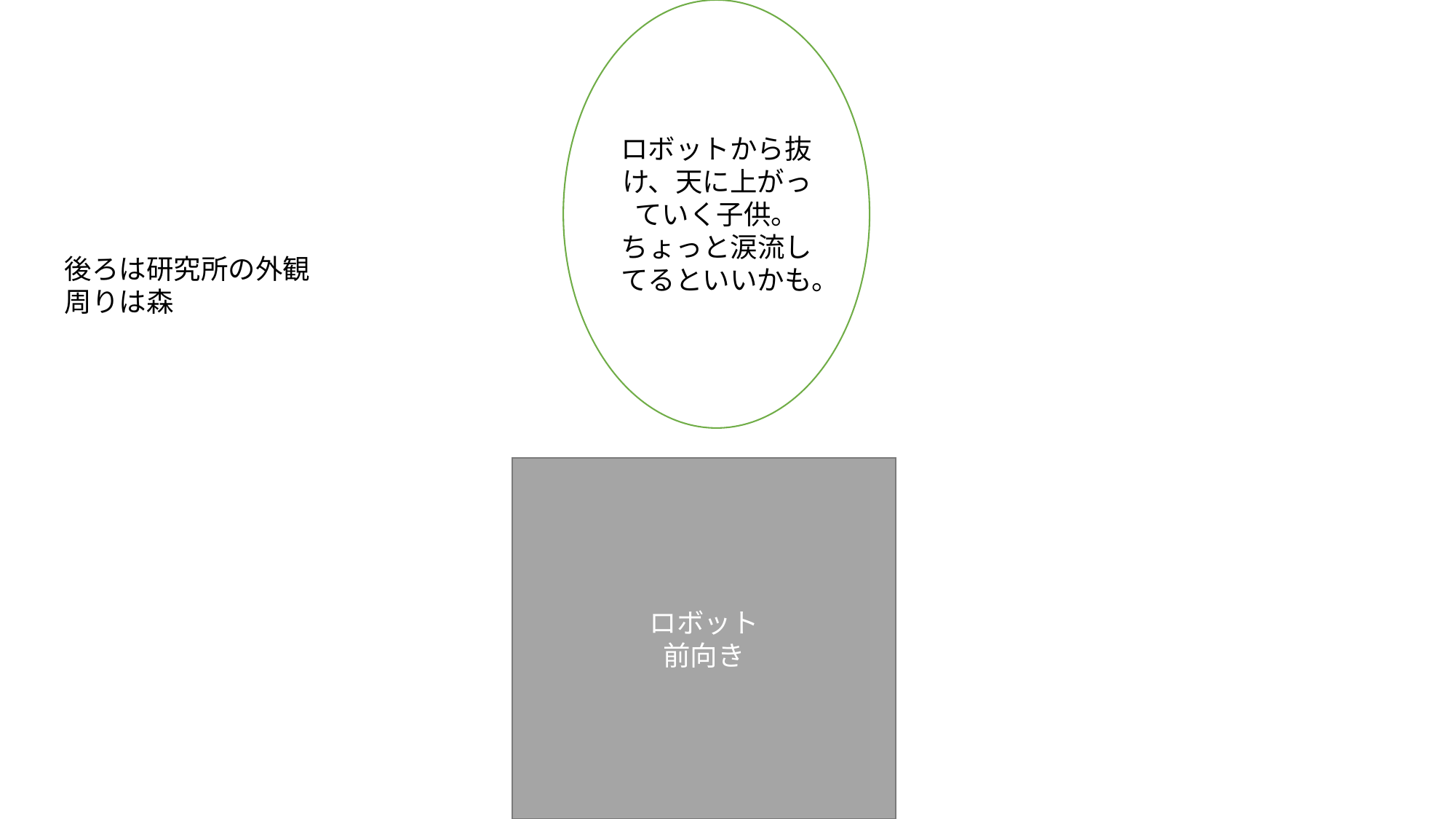

ロボットから抜け、天に上がっていく子供。
ちょっと涙流してるといいかも。
後ろは研究所の外観
周りは森
ロボット
前向き